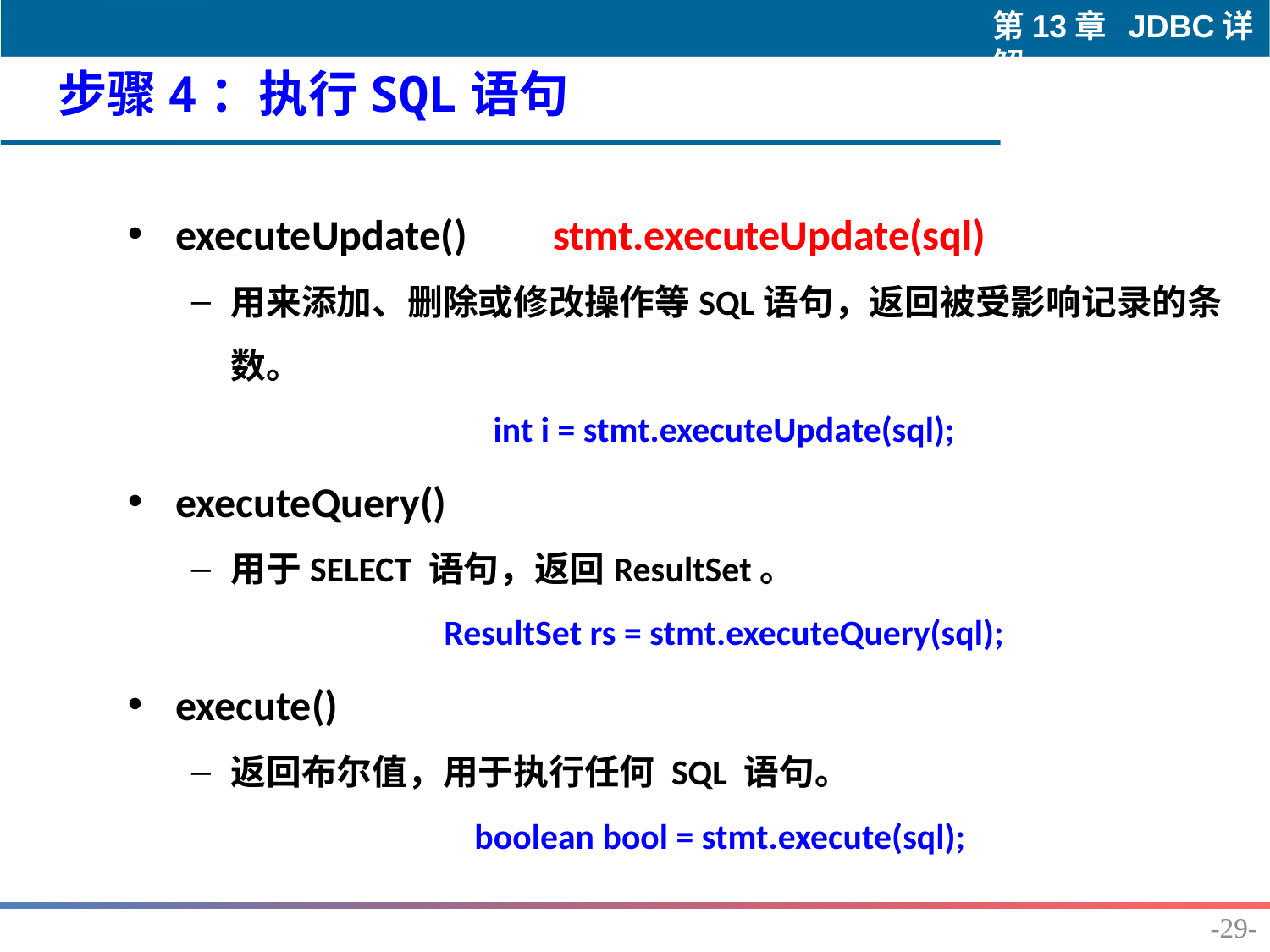

步骤4：执行SQL语句
executeUpdate()         stmt.executeUpdate(sql)
用来添加、删除或修改操作等SQL语句，返回被受影响记录的条数。
int i = stmt.executeUpdate(sql);
executeQuery()
用于SELECT 语句，返回ResultSet。
ResultSet rs = stmt.executeQuery(sql);
execute()
返回布尔值，用于执行任何 SQL 语句。
boolean bool = stmt.execute(sql);

-29-